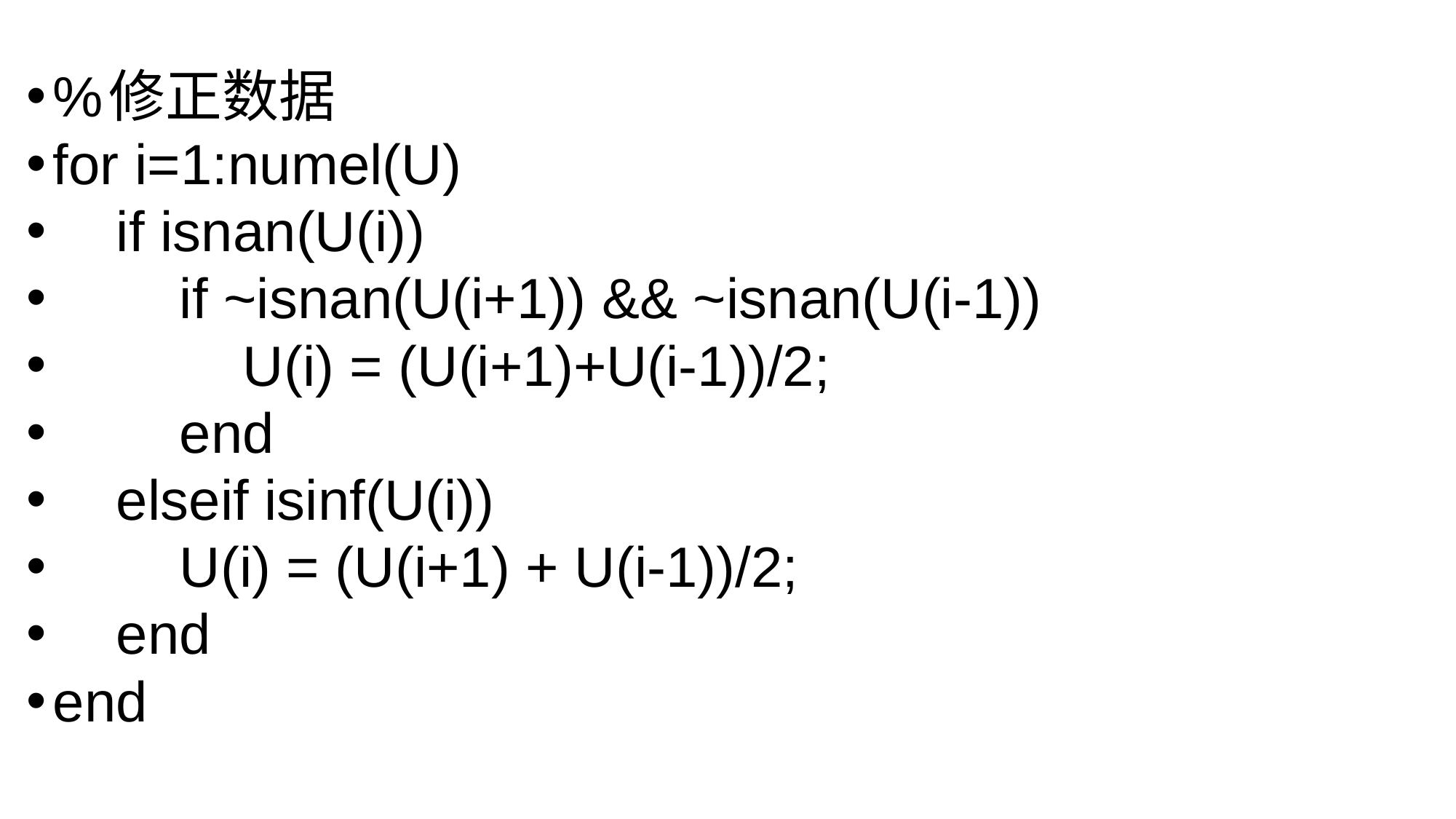

%修正数据
for i=1:numel(U)
    if isnan(U(i))
        if ~isnan(U(i+1)) && ~isnan(U(i-1))
            U(i) = (U(i+1)+U(i-1))/2;
        end
    elseif isinf(U(i))
        U(i) = (U(i+1) + U(i-1))/2;
    end
end